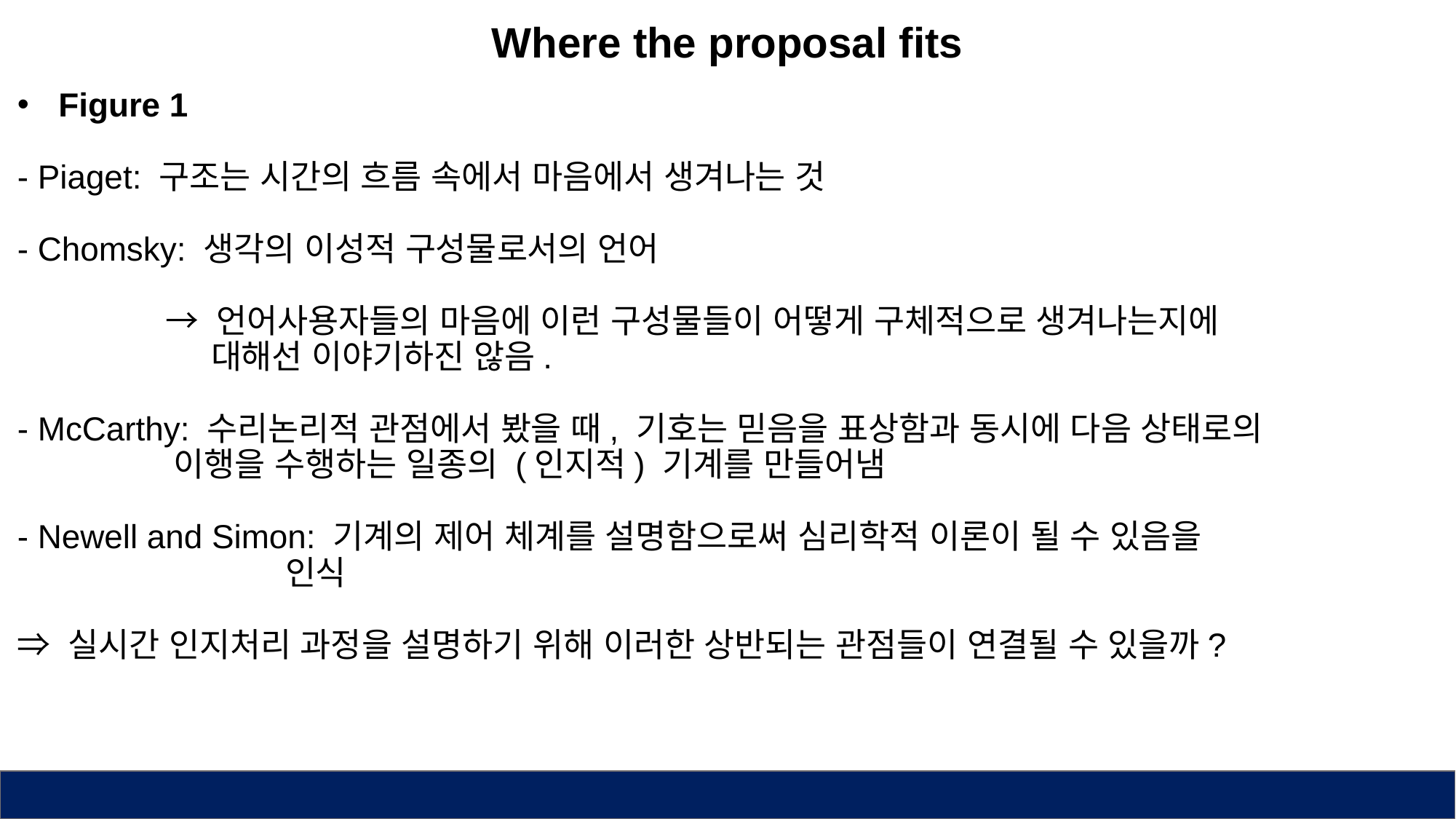

Where the proposal fits

Figure 1

- Piaget: 구조는 시간의 흐름 속에서 마음에서 생겨나는 것

- Chomsky: 생각의 이성적 구성물로서의 언어

                → 언어사용자들의 마음에 이런 구성물들이 어떻게 구체적으로 생겨나는지에
                    대해선 이야기하진 않음.

- McCarthy: 수리논리적 관점에서 봤을 때, 기호는 믿음을 표상함과 동시에 다음 상태로의
                이행을 수행하는 일종의 (인지적) 기계를 만들어냄

- Newell and Simon: 기계의 제어 체계를 설명함으로써 심리학적 이론이 될 수 있음을
                            인식

⇒ 실시간 인지처리 과정을 설명하기 위해 이러한 상반되는 관점들이 연결될 수 있을까?